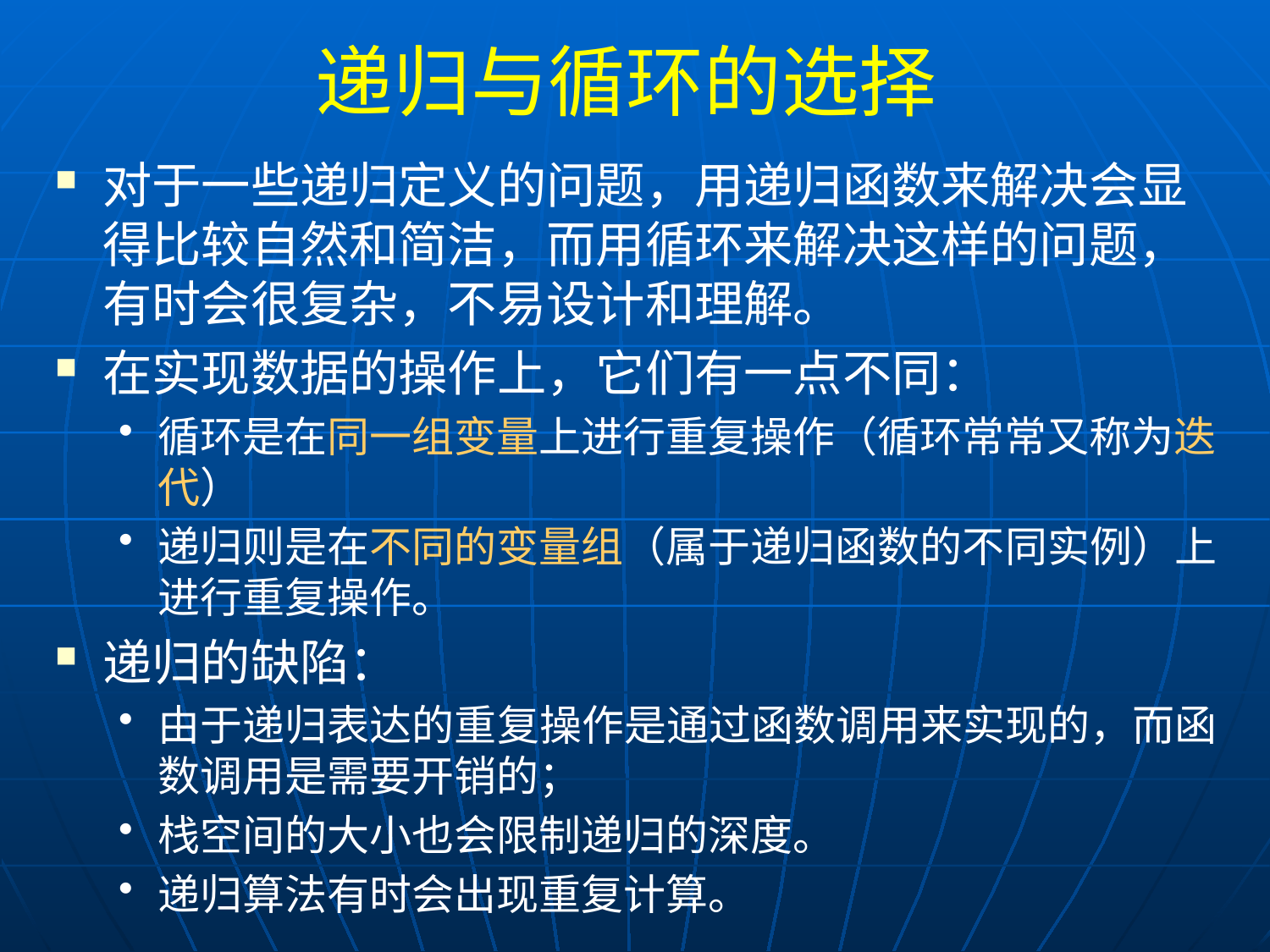

# 递归与循环的选择
对于一些递归定义的问题，用递归函数来解决会显得比较自然和简洁，而用循环来解决这样的问题，有时会很复杂，不易设计和理解。
在实现数据的操作上，它们有一点不同：
循环是在同一组变量上进行重复操作（循环常常又称为迭代）
递归则是在不同的变量组（属于递归函数的不同实例）上进行重复操作。
递归的缺陷：
由于递归表达的重复操作是通过函数调用来实现的，而函数调用是需要开销的；
栈空间的大小也会限制递归的深度。
递归算法有时会出现重复计算。